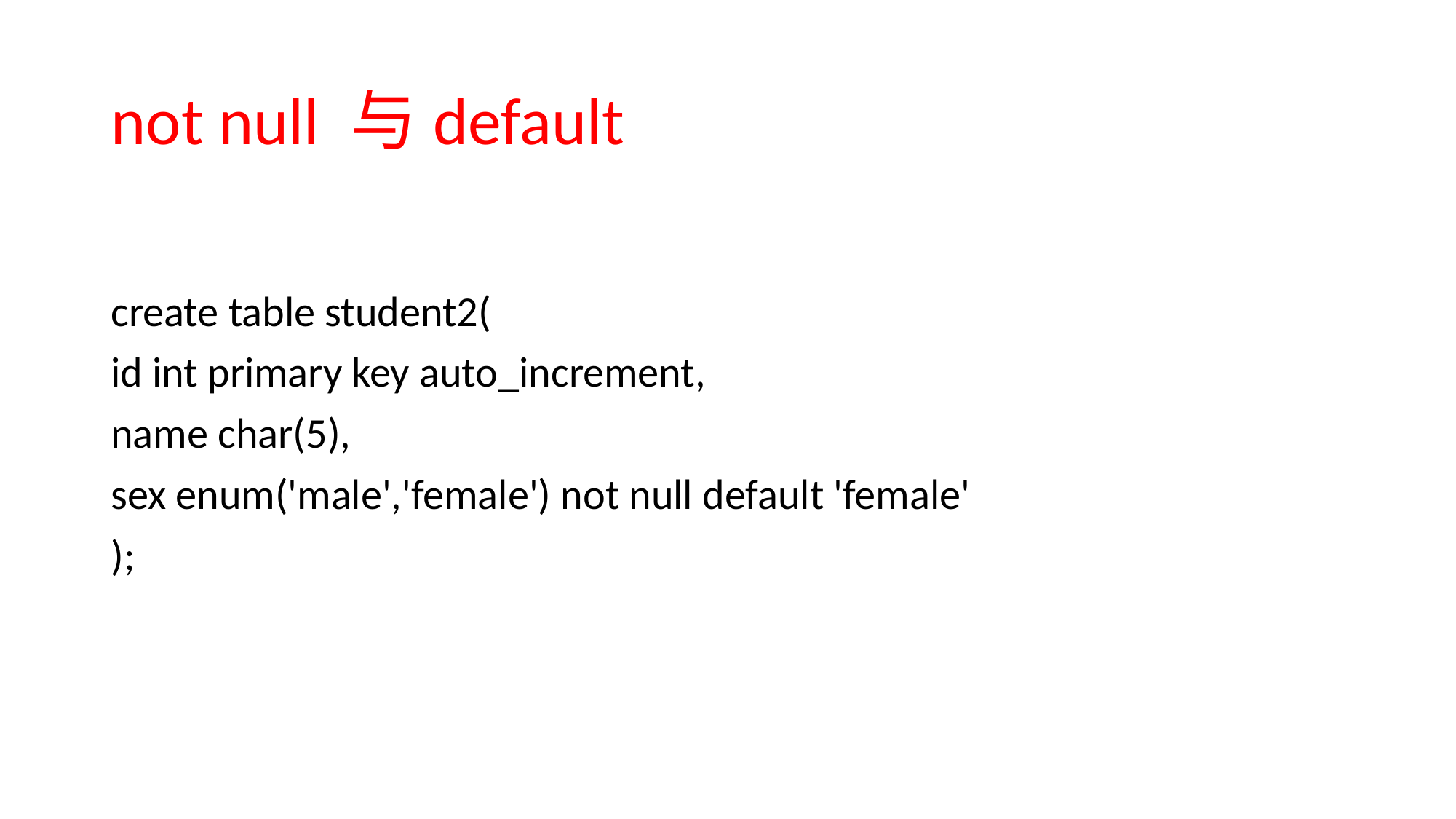

# not null 与default

create table student2(
id int primary key auto_increment,
name char(5),
sex enum('male','female') not null default 'female'
);